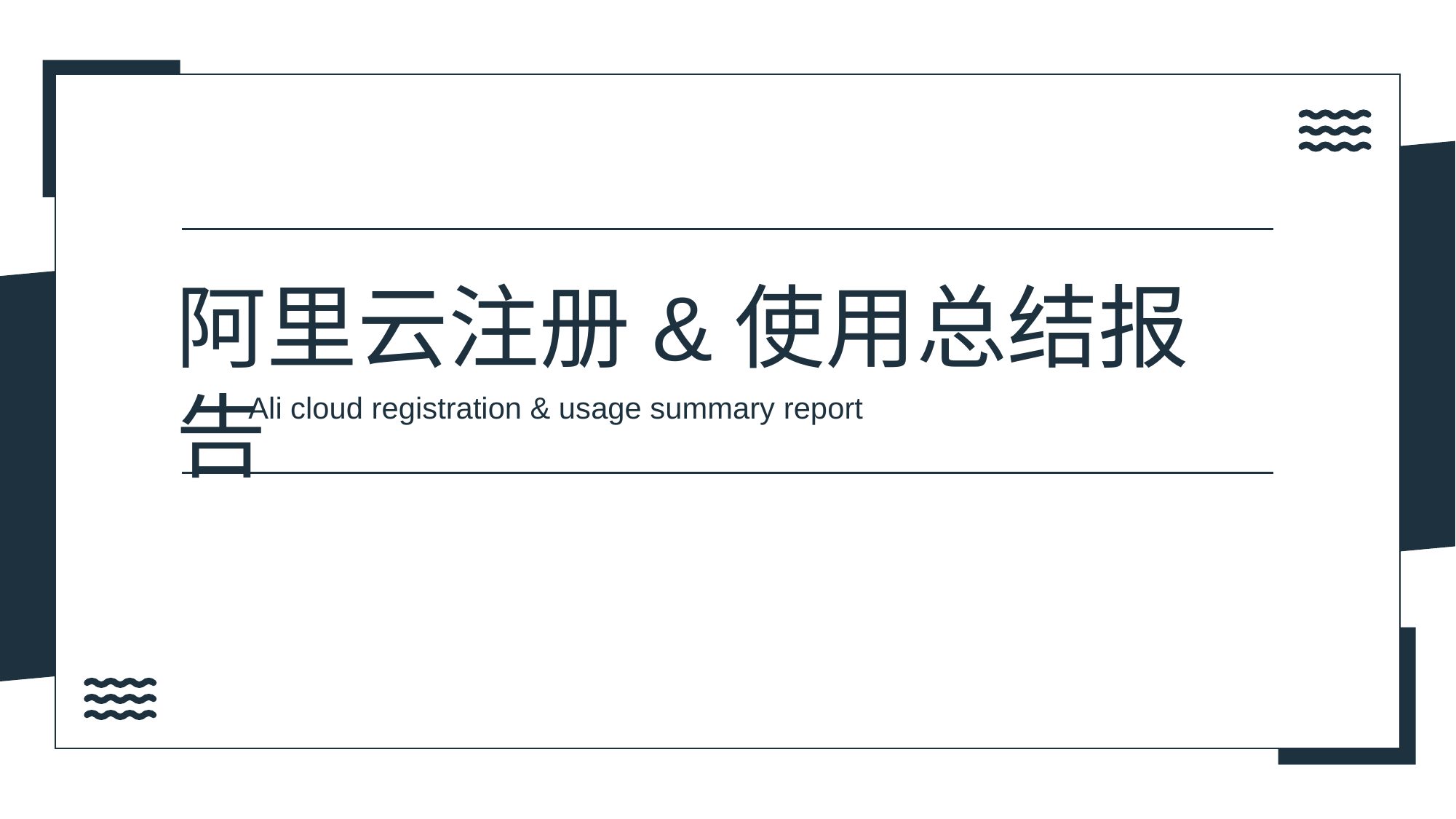

阿里云注册&使用总结报告
Ali cloud registration & usage summary report